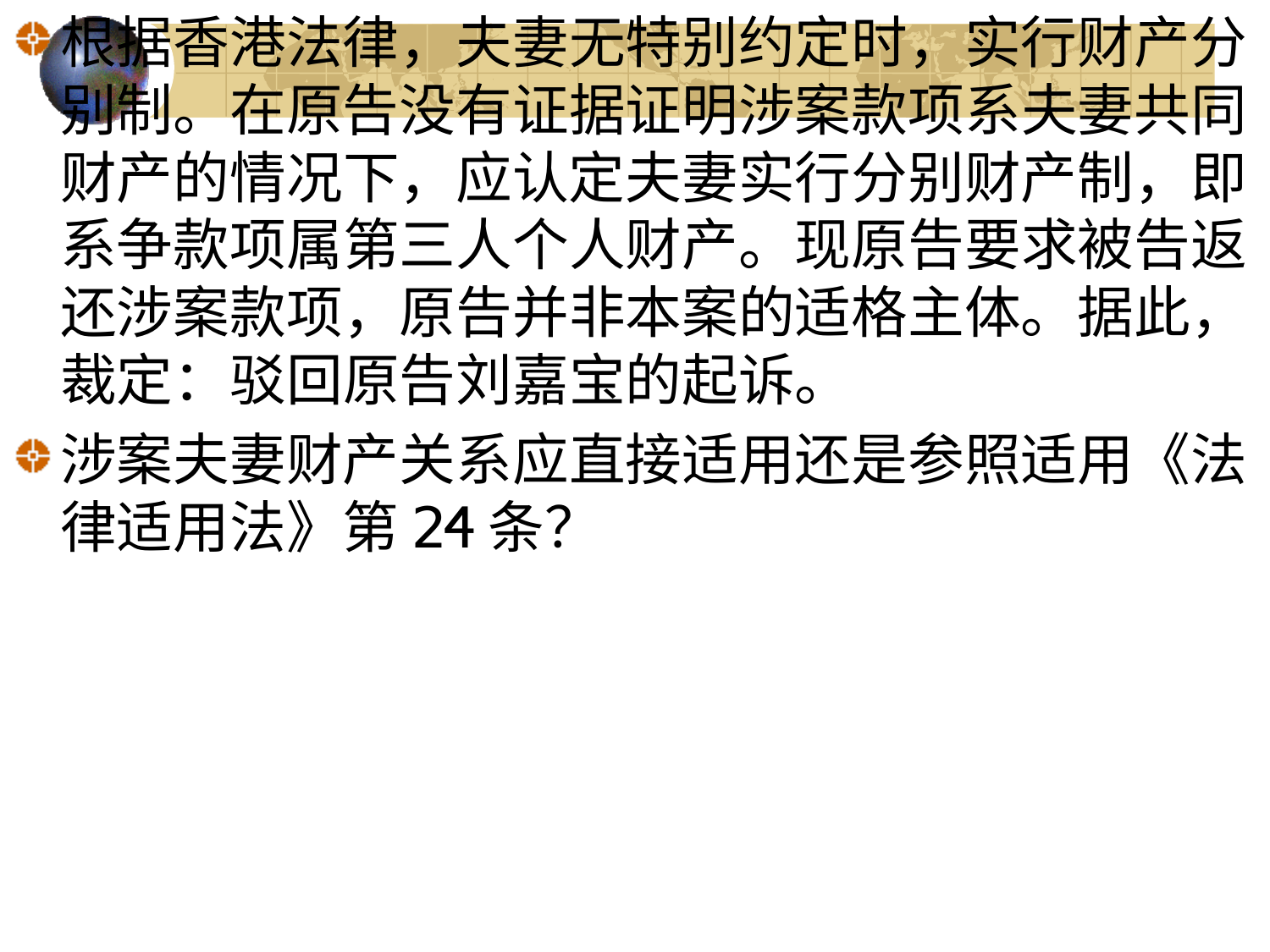

根据香港法律，夫妻无特别约定时，实行财产分别制。在原告没有证据证明涉案款项系夫妻共同财产的情况下，应认定夫妻实行分别财产制，即系争款项属第三人个人财产。现原告要求被告返还涉案款项，原告并非本案的适格主体。据此，裁定：驳回原告刘嘉宝的起诉。
涉案夫妻财产关系应直接适用还是参照适用《法律适用法》第24条？